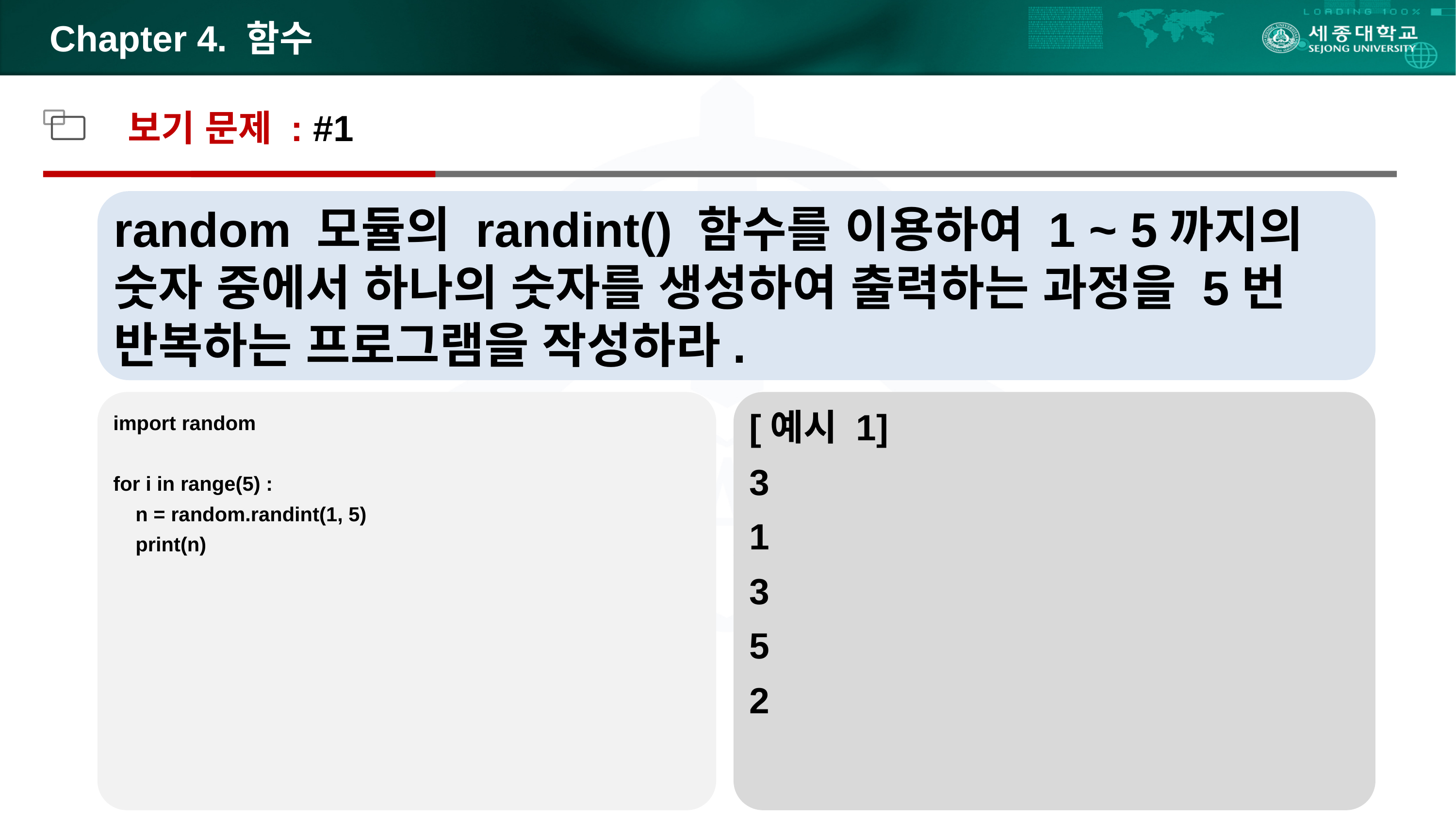

# Chapter 4. 함수
보기 문제 : #1
random 모듈의 randint() 함수를 이용하여 1 ~ 5까지의 숫자 중에서 하나의 숫자를 생성하여 출력하는 과정을 5번 반복하는 프로그램을 작성하라.
import random

for i in range(5) :
    n = random.randint(1, 5)
    print(n)
[예시 1]
3
1
3
5
2